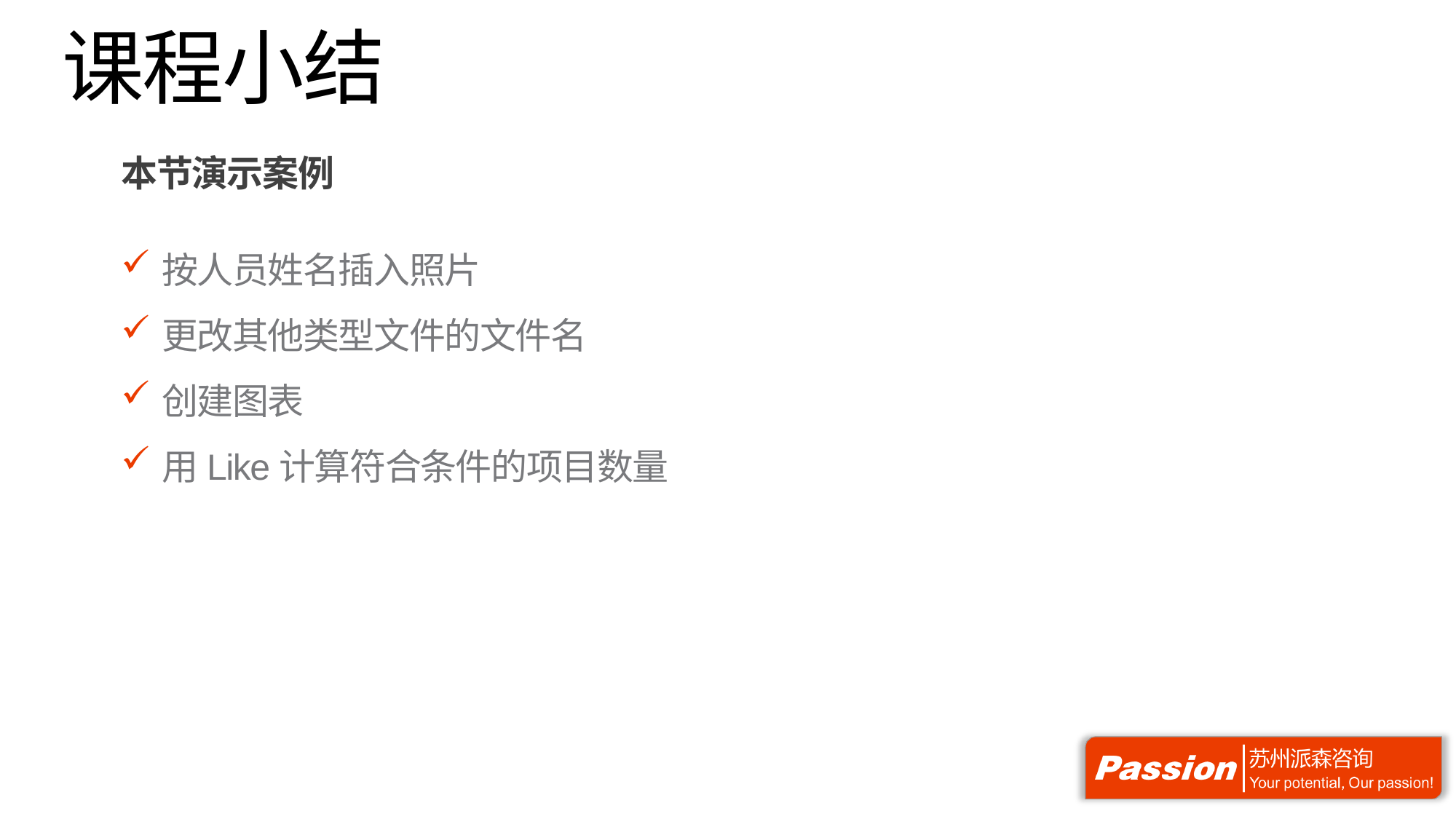

# 课程小结
本节演示案例
按人员姓名插入照片
更改其他类型文件的文件名
创建图表
用Like计算符合条件的项目数量